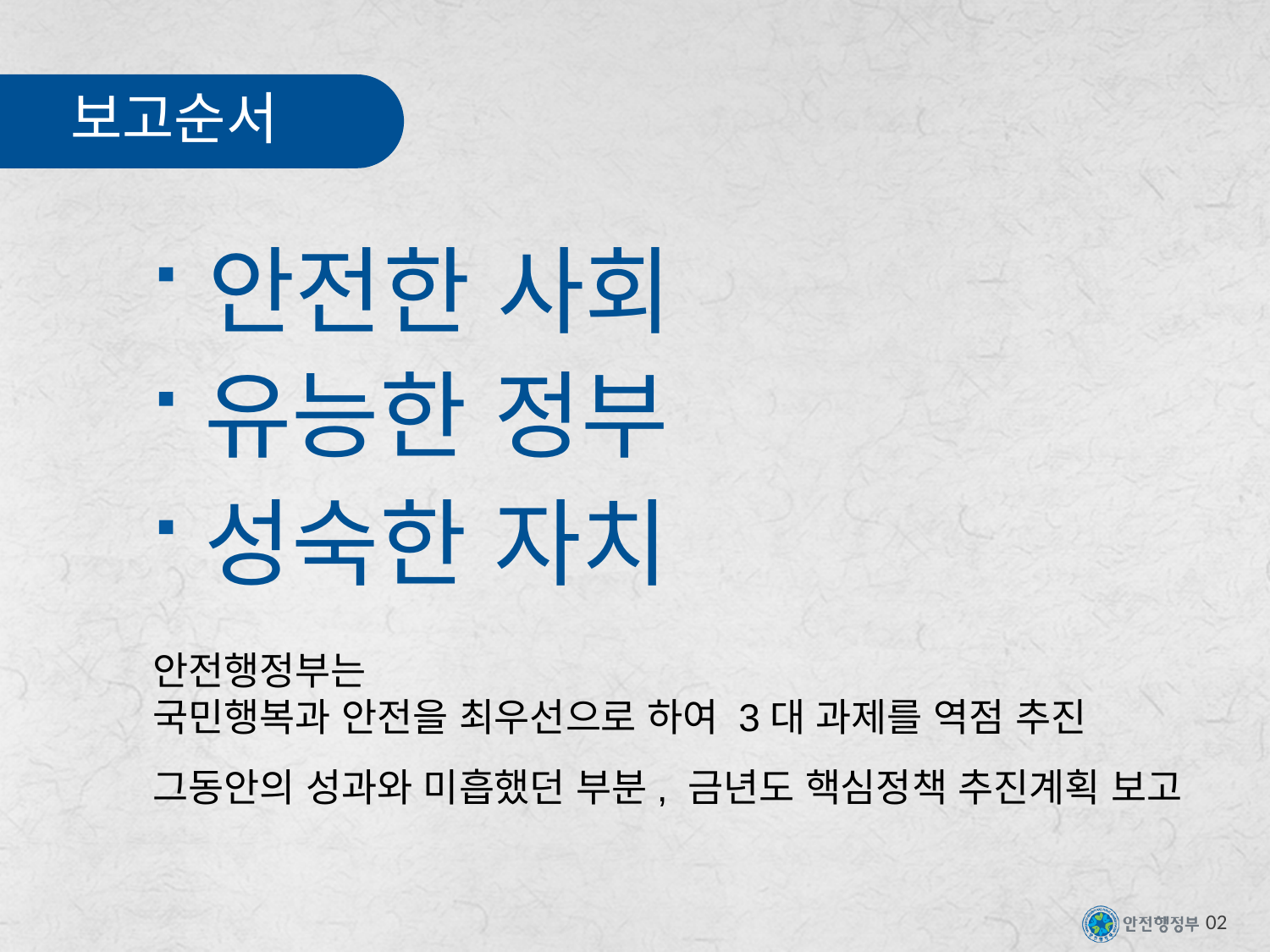

보고순서
안전한 사회

유능한 정부

성숙한 자치

안전행정부는
국민행복과 안전을 최우선으로 하여 3대 과제를 역점 추진

그동안의 성과와 미흡했던 부분, 금년도 핵심정책 추진계획 보고
02